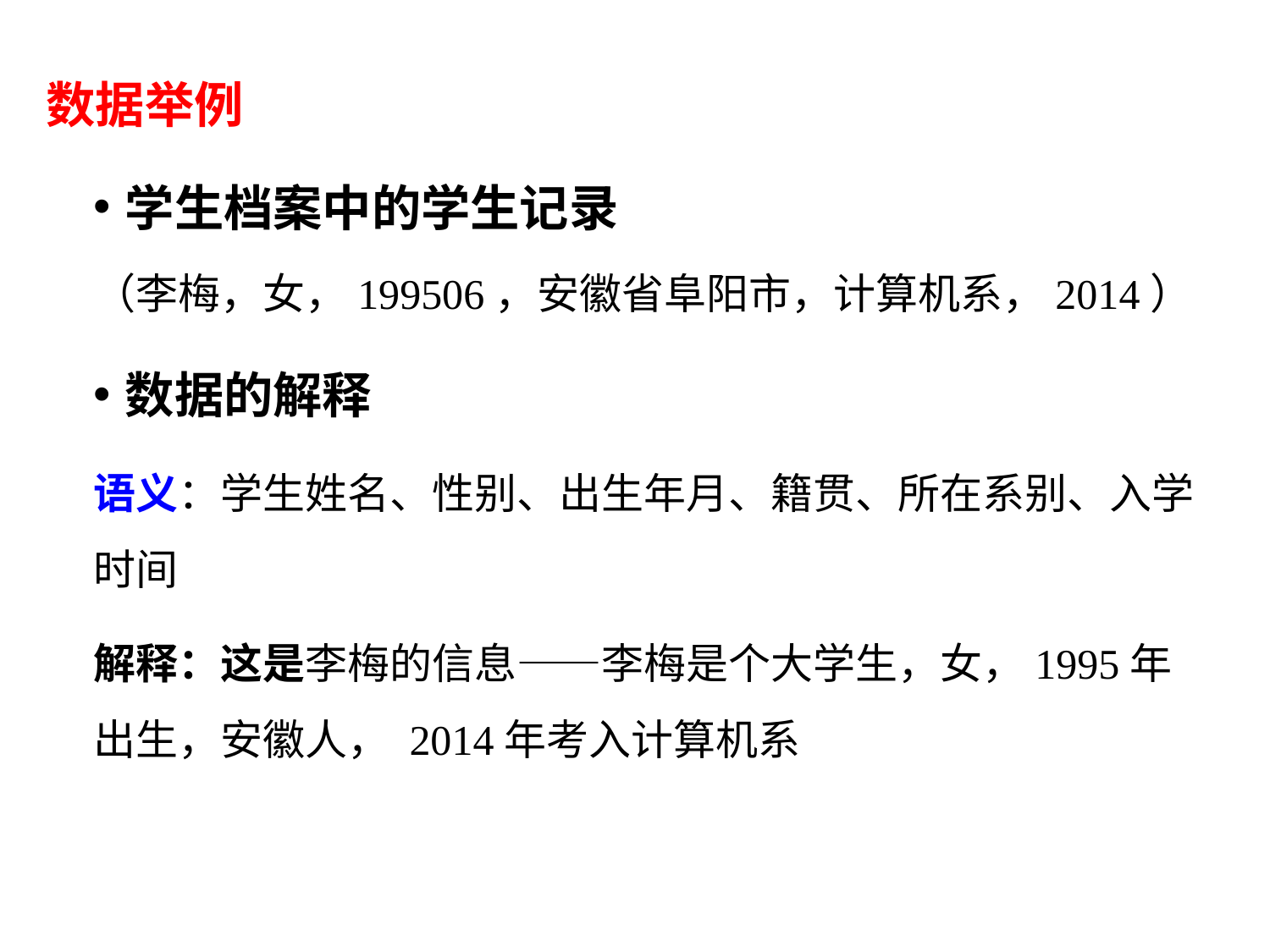

# 数据举例
学生档案中的学生记录
（李梅，女，199506，安徽省阜阳市，计算机系，2014）
数据的解释
语义：学生姓名、性别、出生年月、籍贯、所在系别、入学时间
解释：这是李梅的信息——李梅是个大学生，女，1995年出生，安徽人， 2014年考入计算机系